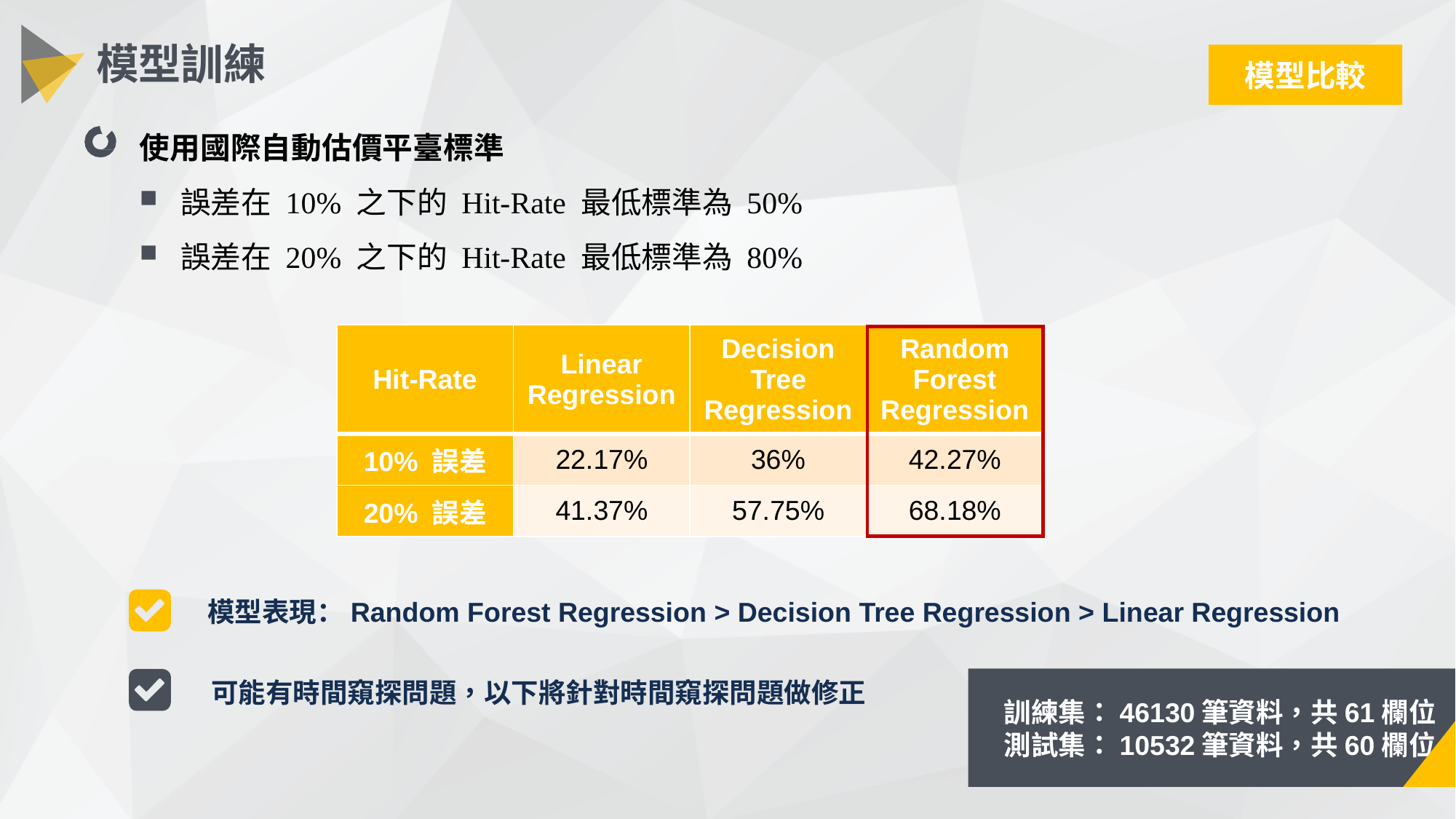

模型訓練
模型比較
使用國際自動估價平臺標準
誤差在 10% 之下的 Hit-Rate 最低標準為 50%
誤差在 20% 之下的 Hit-Rate 最低標準為 80%

| Hit-Rate | Linear Regression | Decision Tree Regression | Random Forest Regression |
| --- | --- | --- | --- |
| 10% 誤差 | 22.17% | 36% | 42.27% |
| 20% 誤差 | 41.37% | 57.75% | 68.18% |

模型表現：Random Forest Regression > Decision Tree Regression > Linear Regression
   訓練集：46130筆資料，共61欄位
   測試集：10532筆資料，共60欄位

可能有時間窺探問題，以下將針對時間窺探問題做修正